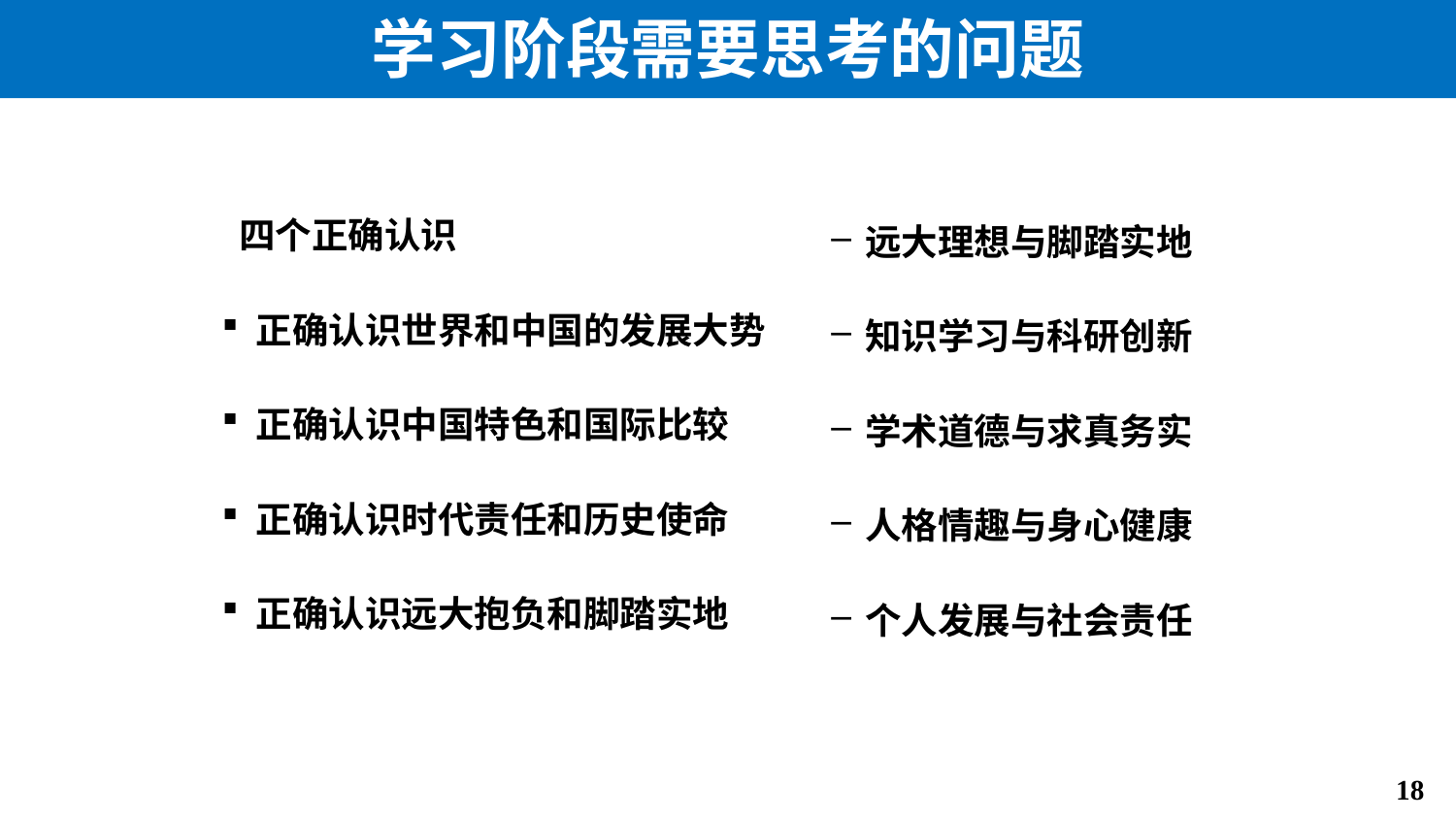

# 学习阶段需要思考的问题
 四个正确认识
正确认识世界和中国的发展大势
正确认识中国特色和国际比较
正确认识时代责任和历史使命
正确认识远大抱负和脚踏实地
远大理想与脚踏实地
知识学习与科研创新
学术道德与求真务实
人格情趣与身心健康
个人发展与社会责任